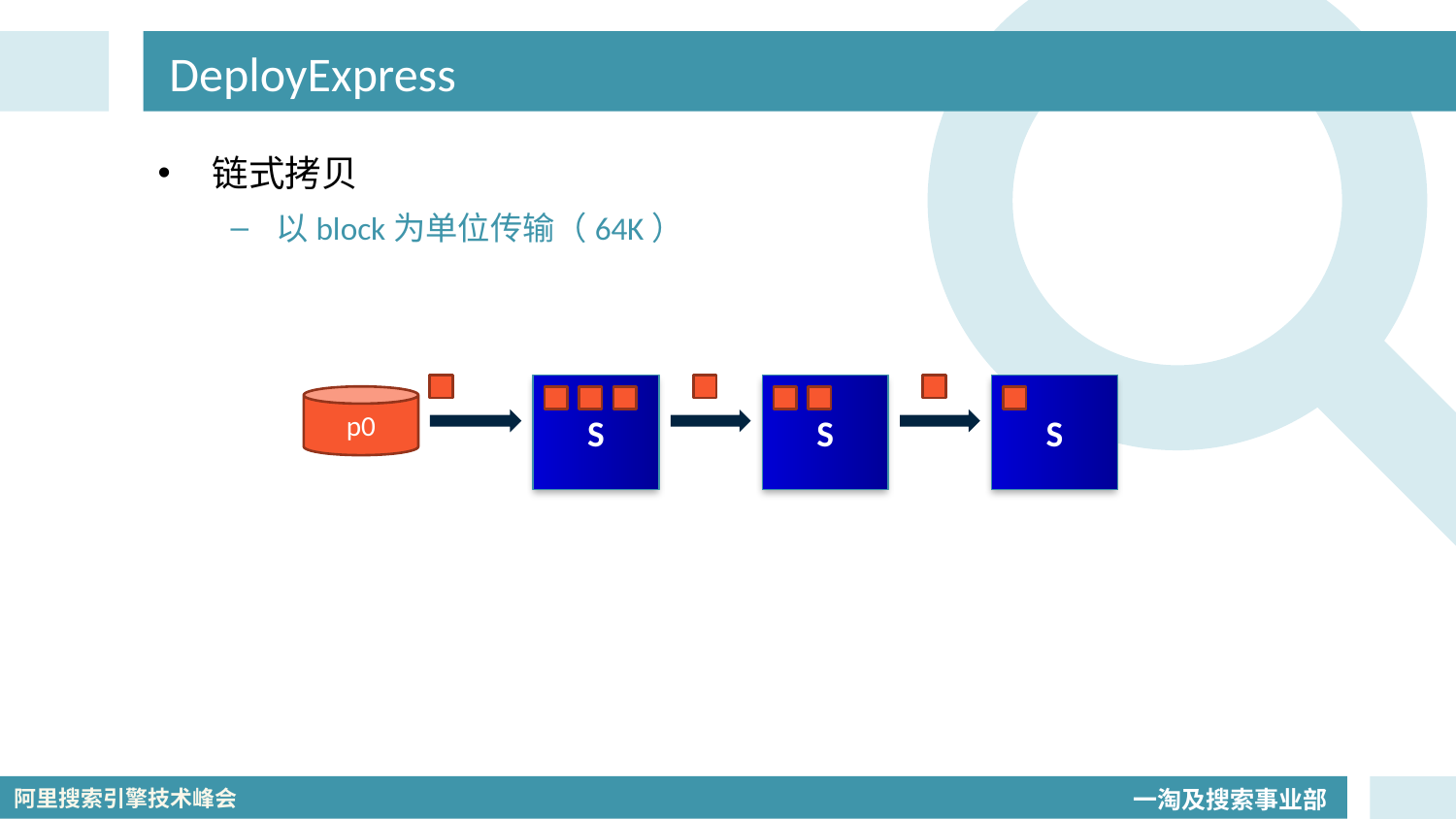

# DeployExpress
链式拷贝
以block为单位传输（64K）

S

S

S
p0